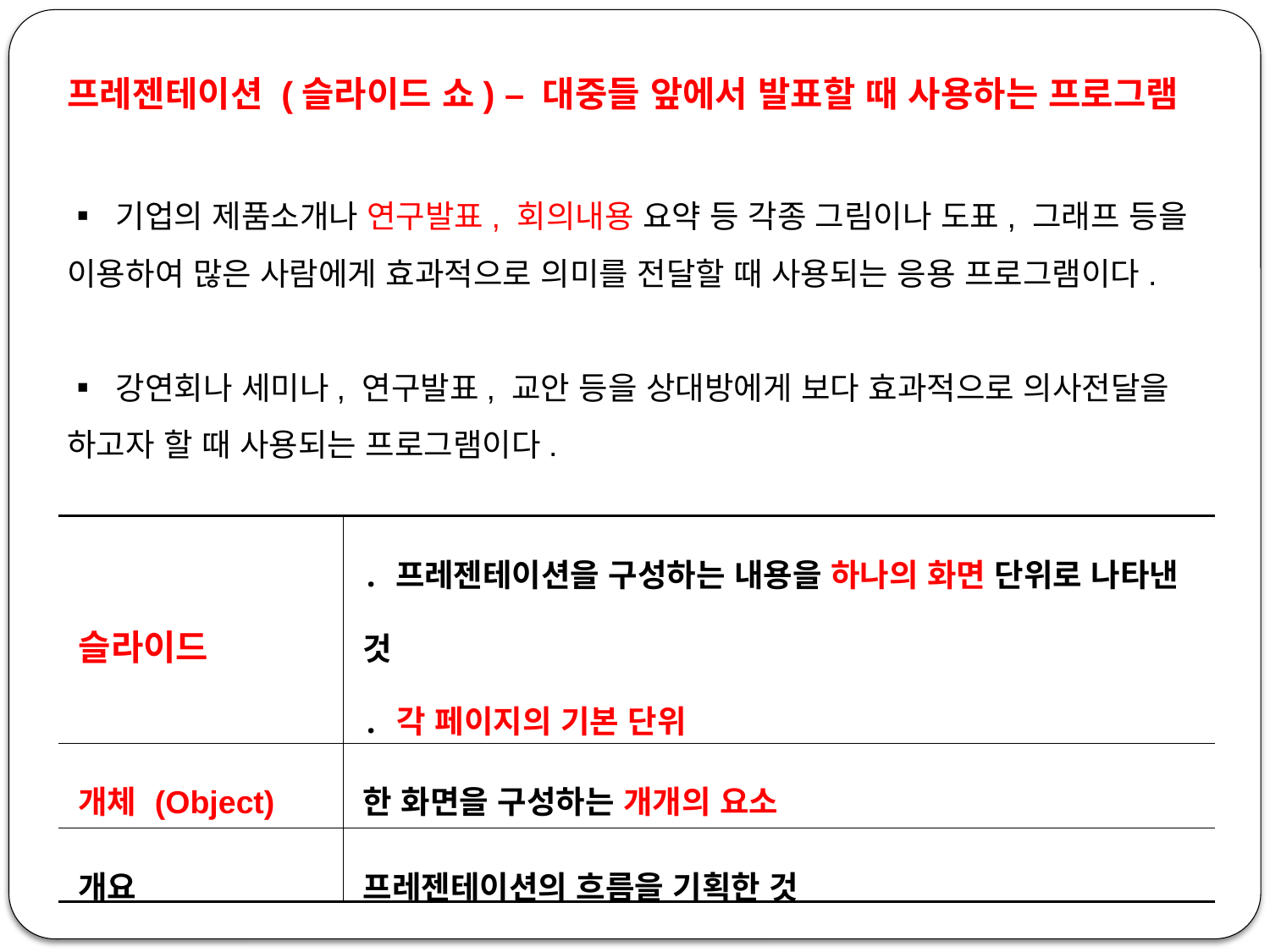

프레젠테이션 (슬라이드 쇼) – 대중들 앞에서 발표할 때 사용하는 프로그램

▪ 기업의 제품소개나 연구발표, 회의내용 요약 등 각종 그림이나 도표, 그래프 등을 이용하여 많은 사람에게 효과적으로 의미를 전달할 때 사용되는 응용 프로그램이다.

▪ 강연회나 세미나, 연구발표, 교안 등을 상대방에게 보다 효과적으로 의사전달을 하고자 할 때 사용되는 프로그램이다.

| 슬라이드 | ․ 프레젠테이션을 구성하는 내용을 하나의 화면 단위로 나타낸 것 ․ 각 페이지의 기본 단위 |
| --- | --- |
| 개체 (Object) | 한 화면을 구성하는 개개의 요소 |
| 개요 | 프레젠테이션의 흐름을 기획한 것 |